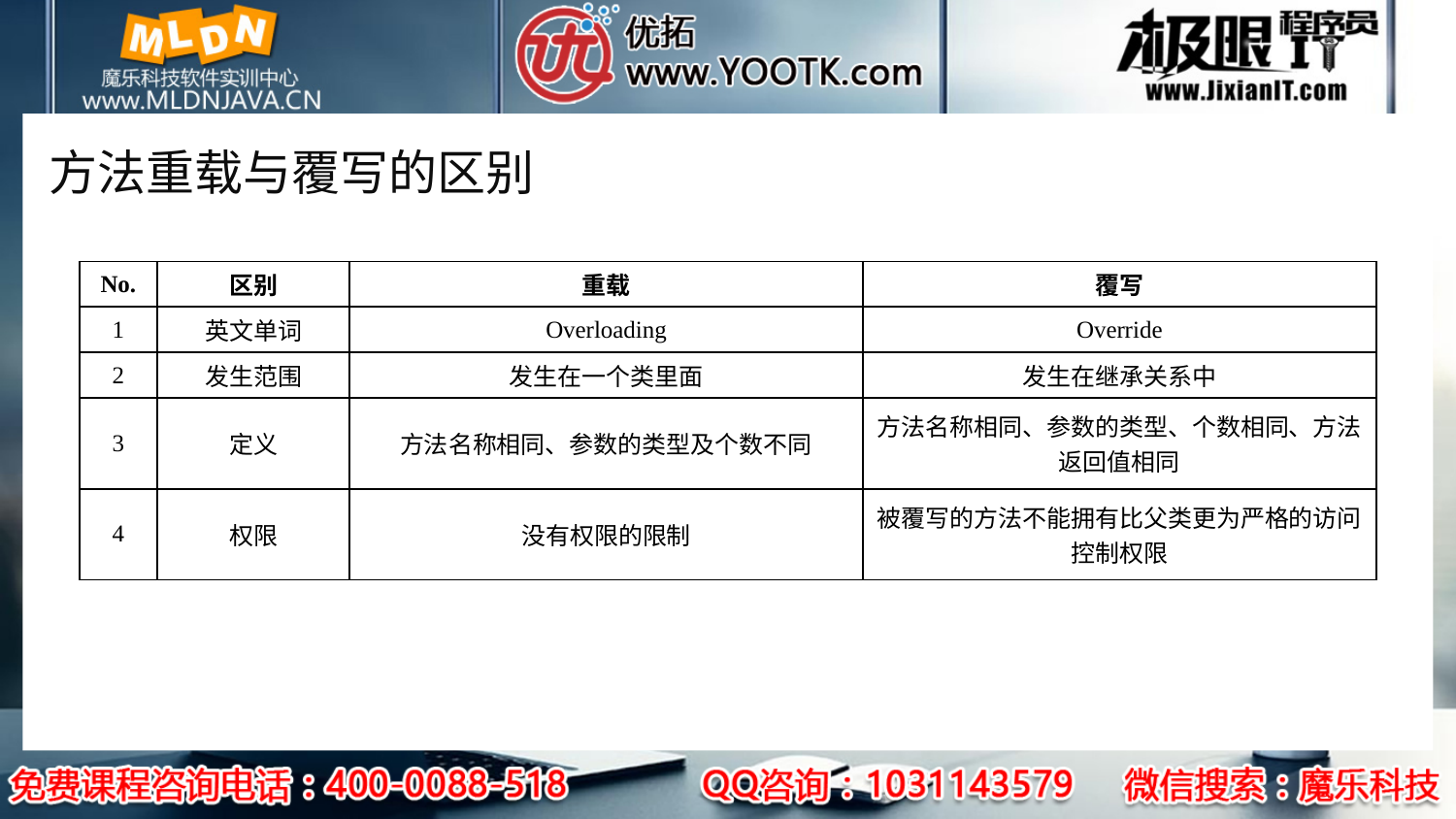

# 方法重载与覆写的区别
| No. | 区别 | 重载 | 覆写 |
| --- | --- | --- | --- |
| 1 | 英文单词 | Overloading | Override |
| 2 | 发生范围 | 发生在一个类里面 | 发生在继承关系中 |
| 3 | 定义 | 方法名称相同、参数的类型及个数不同 | 方法名称相同、参数的类型、个数相同、方法返回值相同 |
| 4 | 权限 | 没有权限的限制 | 被覆写的方法不能拥有比父类更为严格的访问控制权限 |